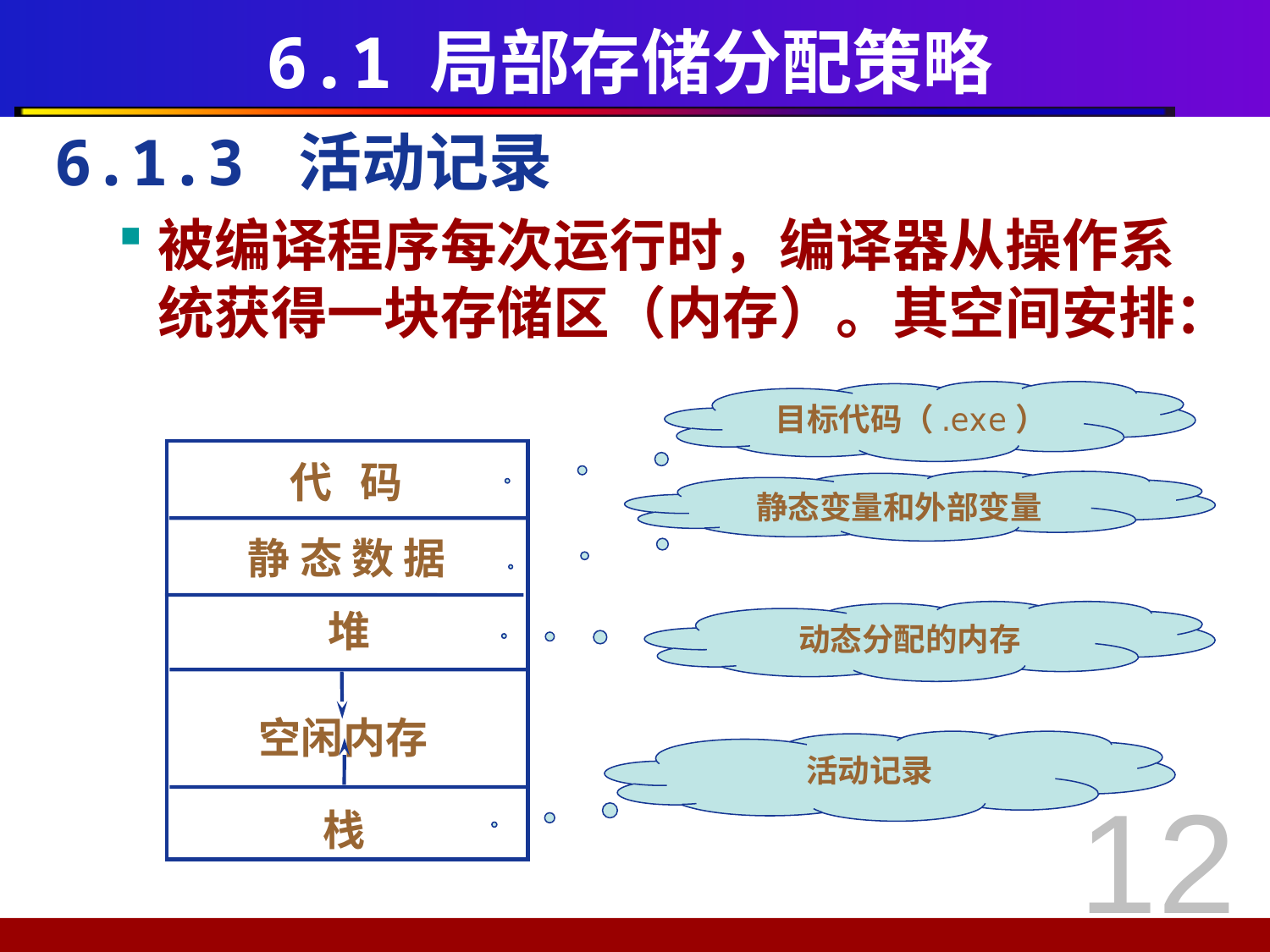

# 6.1 局部存储分配策略
6.1.3 活动记录
被编译程序每次运行时，编译器从操作系统获得一块存储区（内存）。其空间安排：
目标代码（.exe）

代   码

静 态 数 据
堆

空闲内存

栈
静态变量和外部变量
动态分配的内存
活动记录
12